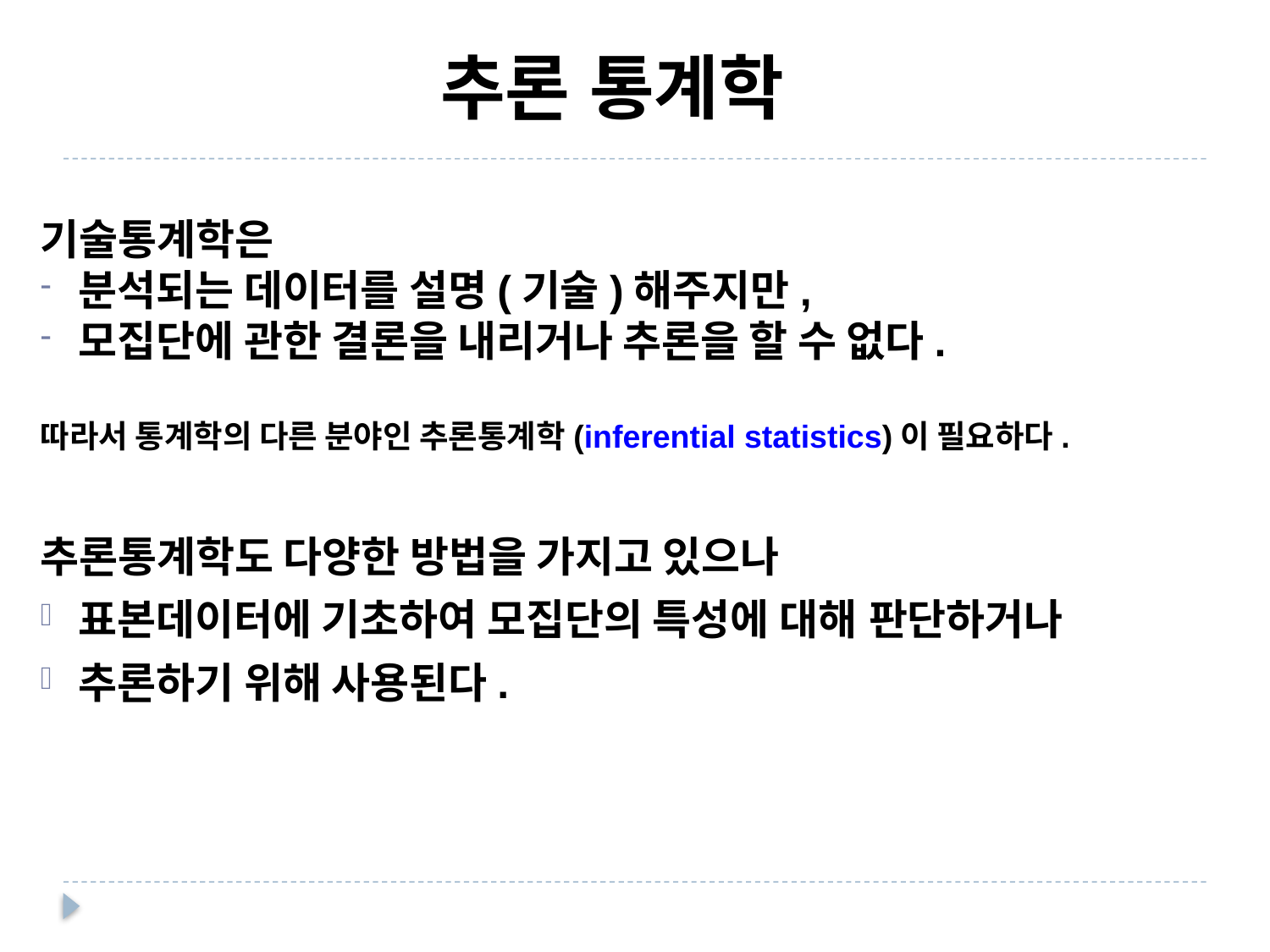

추론 통계학
기술통계학은
분석되는 데이터를 설명(기술)해주지만,
모집단에 관한 결론을 내리거나 추론을 할 수 없다.

따라서 통계학의 다른 분야인 추론통계학(inferential statistics)이 필요하다.

추론통계학도 다양한 방법을 가지고 있으나
표본데이터에 기초하여 모집단의 특성에 대해 판단하거나
추론하기 위해 사용된다.